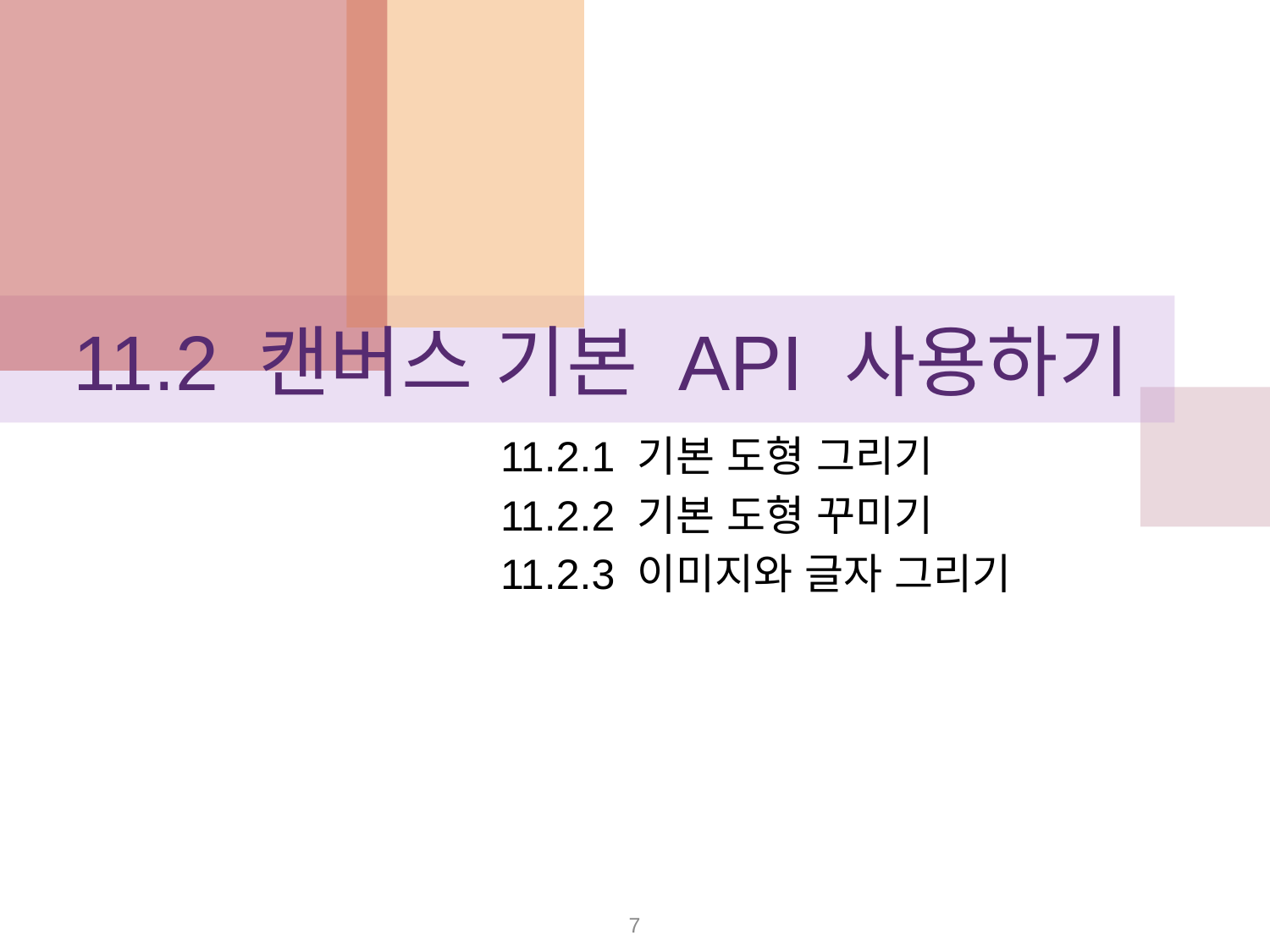

# 11.2 캔버스 기본 API 사용하기
11.2.1 기본 도형 그리기
11.2.2 기본 도형 꾸미기
11.2.3 이미지와 글자 그리기
7